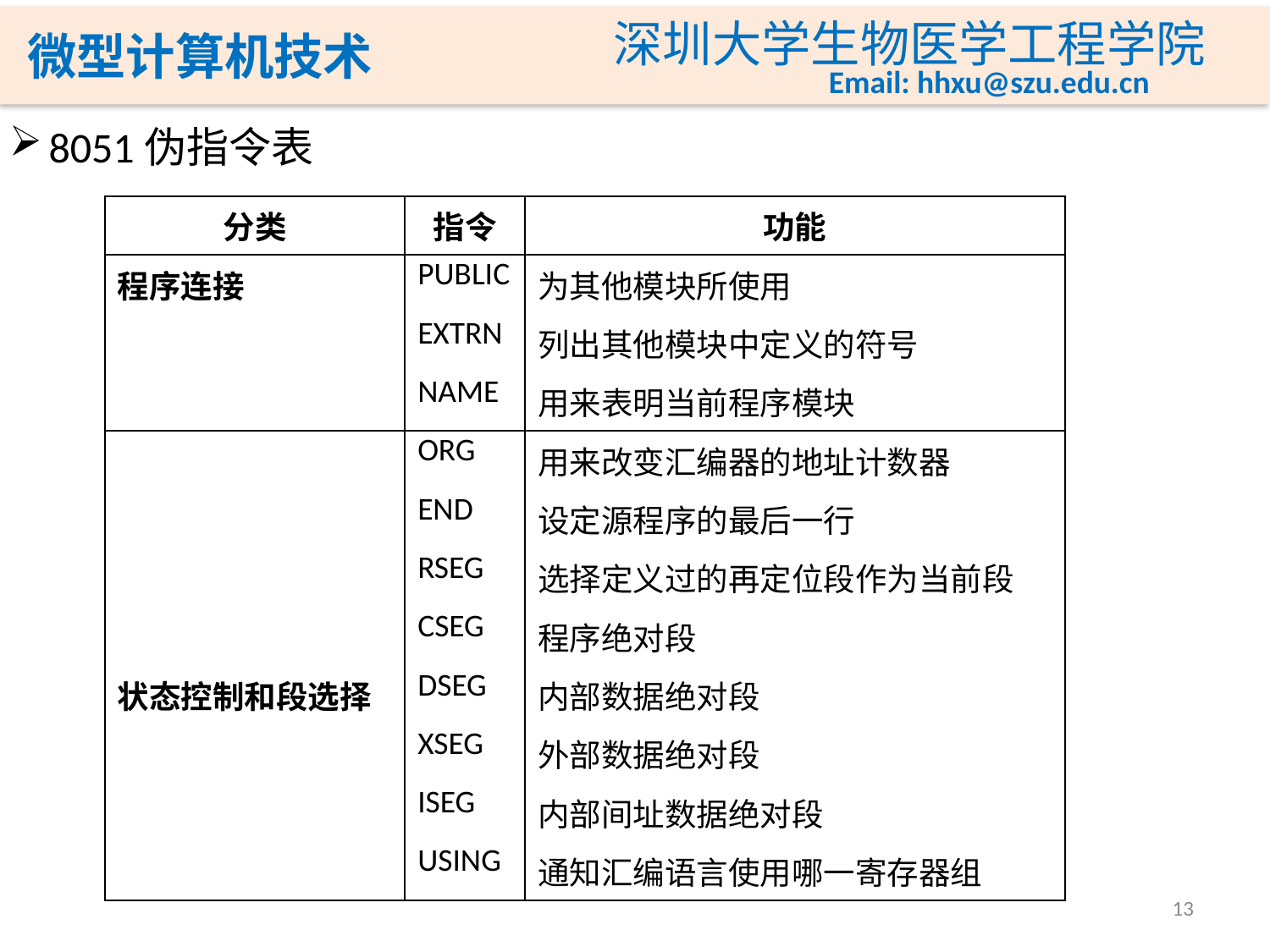

8051伪指令表
| 分类 | 指令 | 功能 |
| --- | --- | --- |
| 程序连接 | PUBLIC | 为其他模块所使用 |
|  | EXTRN | 列出其他模块中定义的符号 |
|  | NAME | 用来表明当前程序模块 |
|  | ORG | 用来改变汇编器的地址计数器 |
|  | END | 设定源程序的最后一行 |
|  | RSEG | 选择定义过的再定位段作为当前段 |
|  | CSEG | 程序绝对段 |
| 状态控制和段选择 | DSEG | 内部数据绝对段 |
|  | XSEG | 外部数据绝对段 |
|  | ISEG | 内部间址数据绝对段 |
|  | USING | 通知汇编语言使用哪一寄存器组 |
13